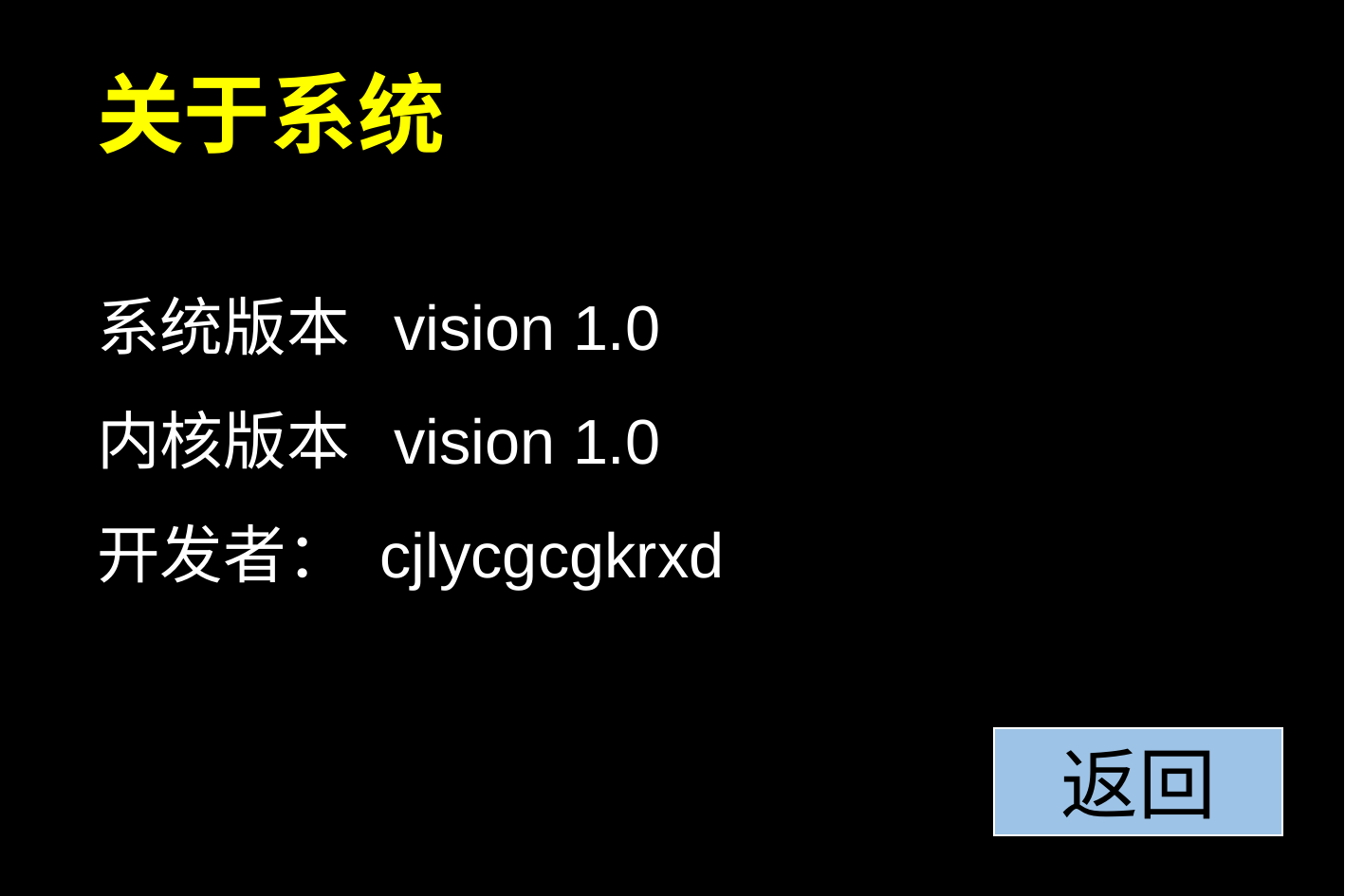

关于系统

系统版本  vision 1.0
内核版本  vision 1.0
开发者： cjlycgcgkrxd
返回